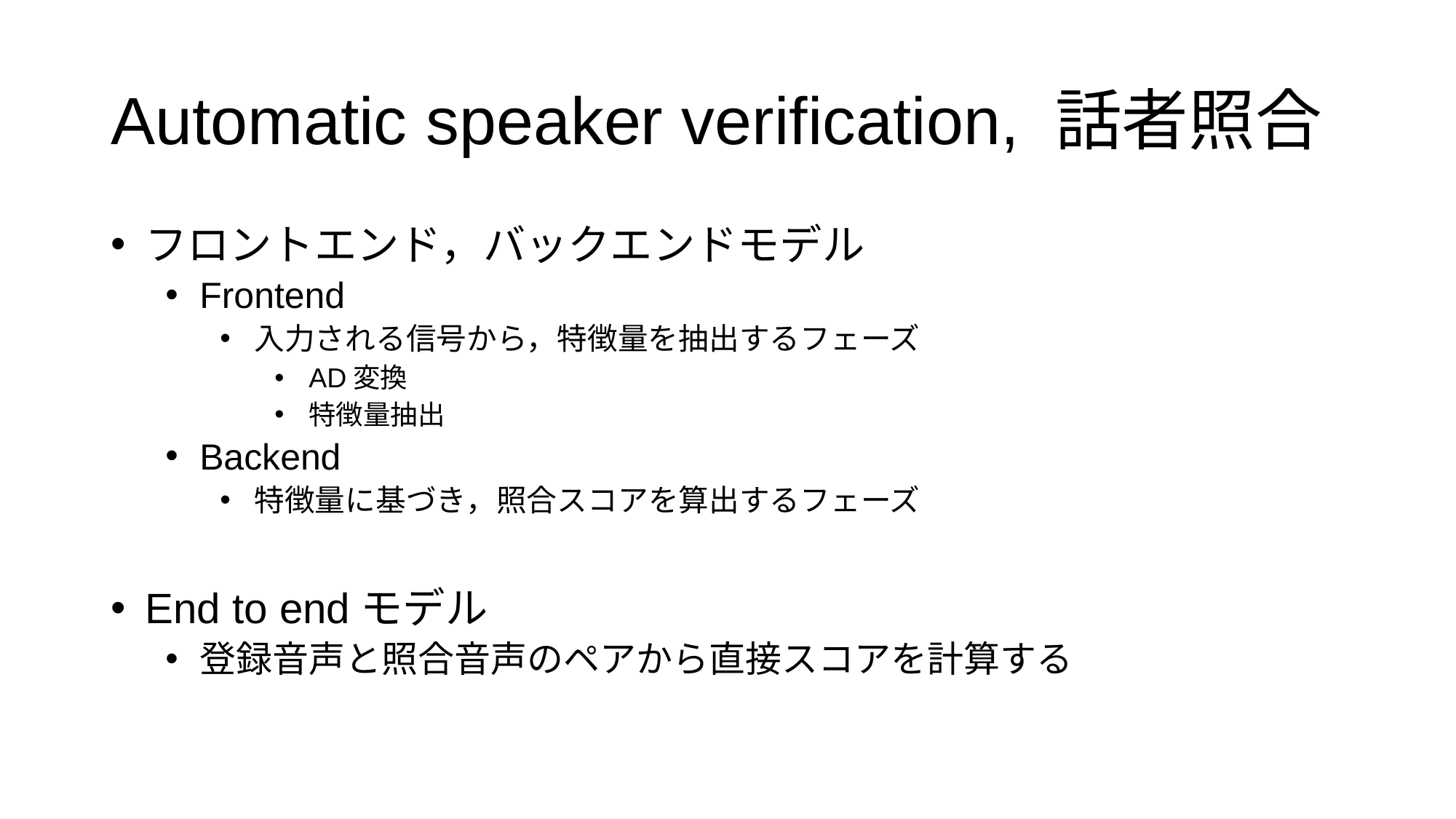

# Automatic speaker verification, 話者照合
フロントエンド，バックエンドモデル
Frontend
入力される信号から，特徴量を抽出するフェーズ
AD変換
特徴量抽出
Backend
特徴量に基づき，照合スコアを算出するフェーズ

End to endモデル
登録音声と照合音声のペアから直接スコアを計算する